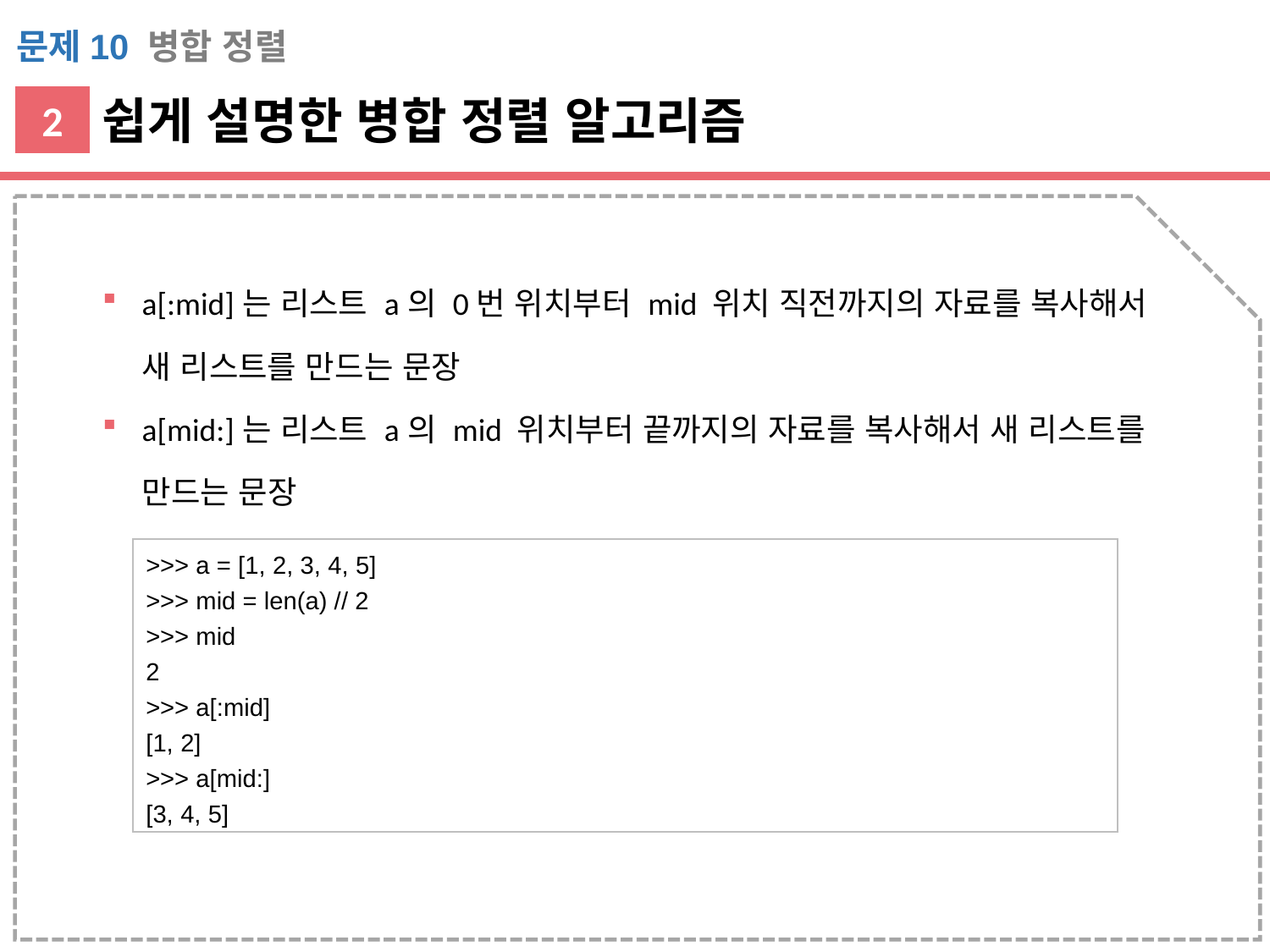

문제10 병합 정렬
쉽게 설명한 병합 정렬 알고리즘
2

a[:mid]는 리스트 a의 0번 위치부터 mid 위치 직전까지의 자료를 복사해서
새 리스트를 만드는 문장
a[mid:]는 리스트 a의 mid 위치부터 끝까지의 자료를 복사해서 새 리스트를 만드는 문장
>>> a = [1, 2, 3, 4, 5]
>>> mid = len(a) // 2
>>> mid
2
>>> a[:mid]
[1, 2]
>>> a[mid:]
[3, 4, 5]